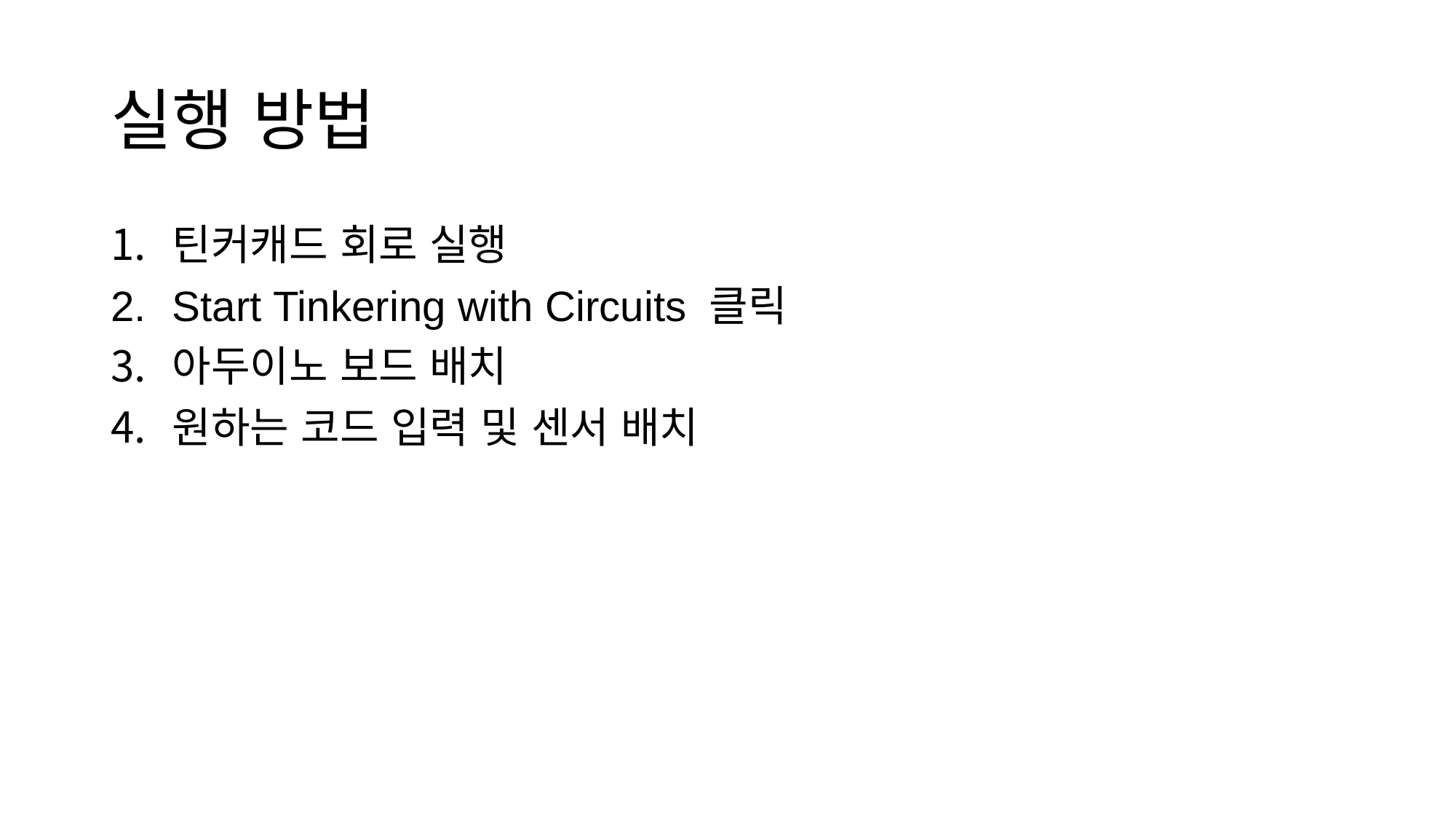

# 실행 방법
틴커캐드 회로 실행
Start Tinkering with Circuits 클릭
아두이노 보드 배치
원하는 코드 입력 및 센서 배치